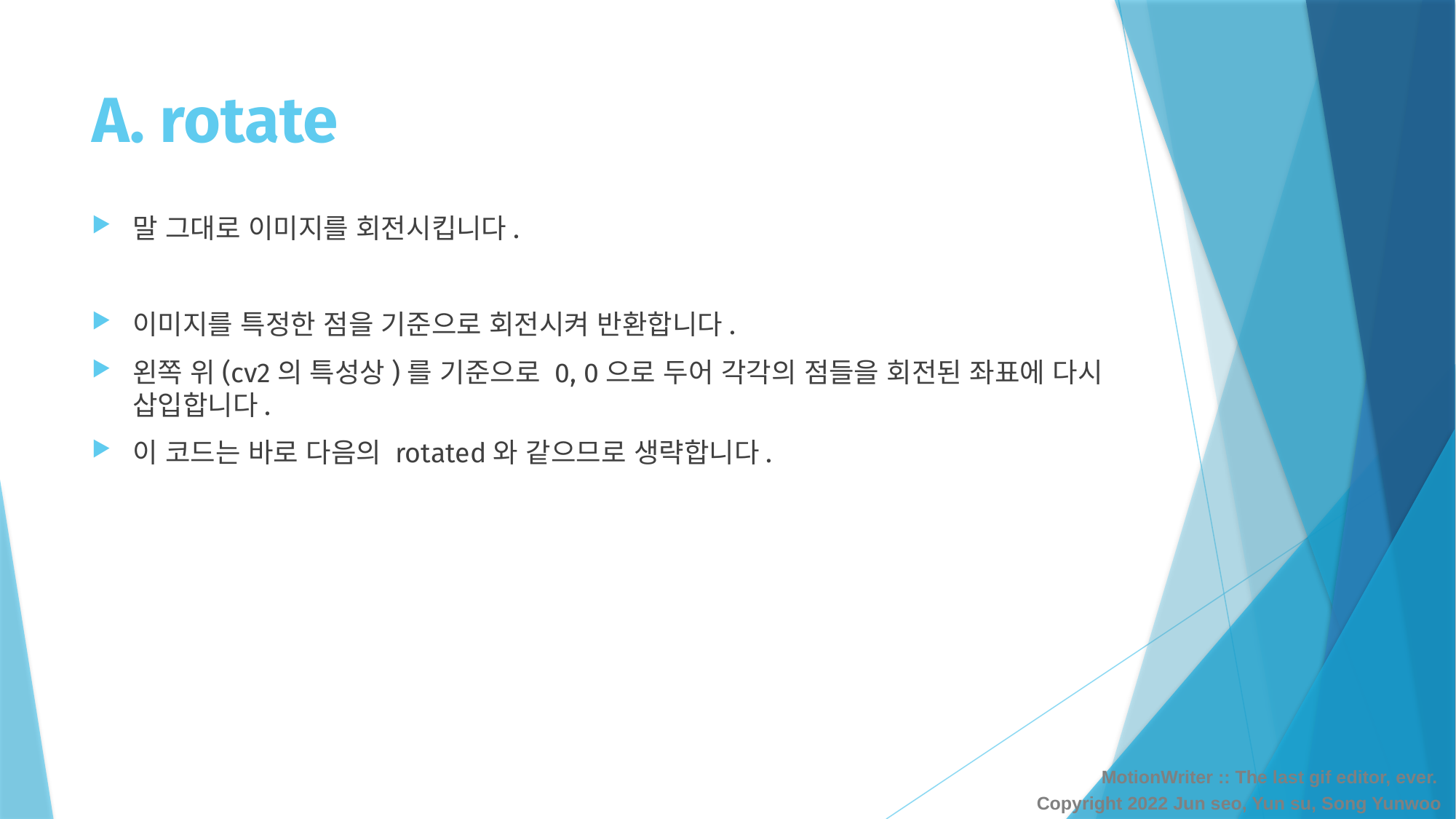

# A. rotate
말 그대로 이미지를 회전시킵니다.

이미지를 특정한 점을 기준으로 회전시켜 반환합니다.
왼쪽 위(cv2의 특성상)를 기준으로 0, 0으로 두어 각각의 점들을 회전된 좌표에 다시 삽입합니다.
이 코드는 바로 다음의 rotated와 같으므로 생략합니다.